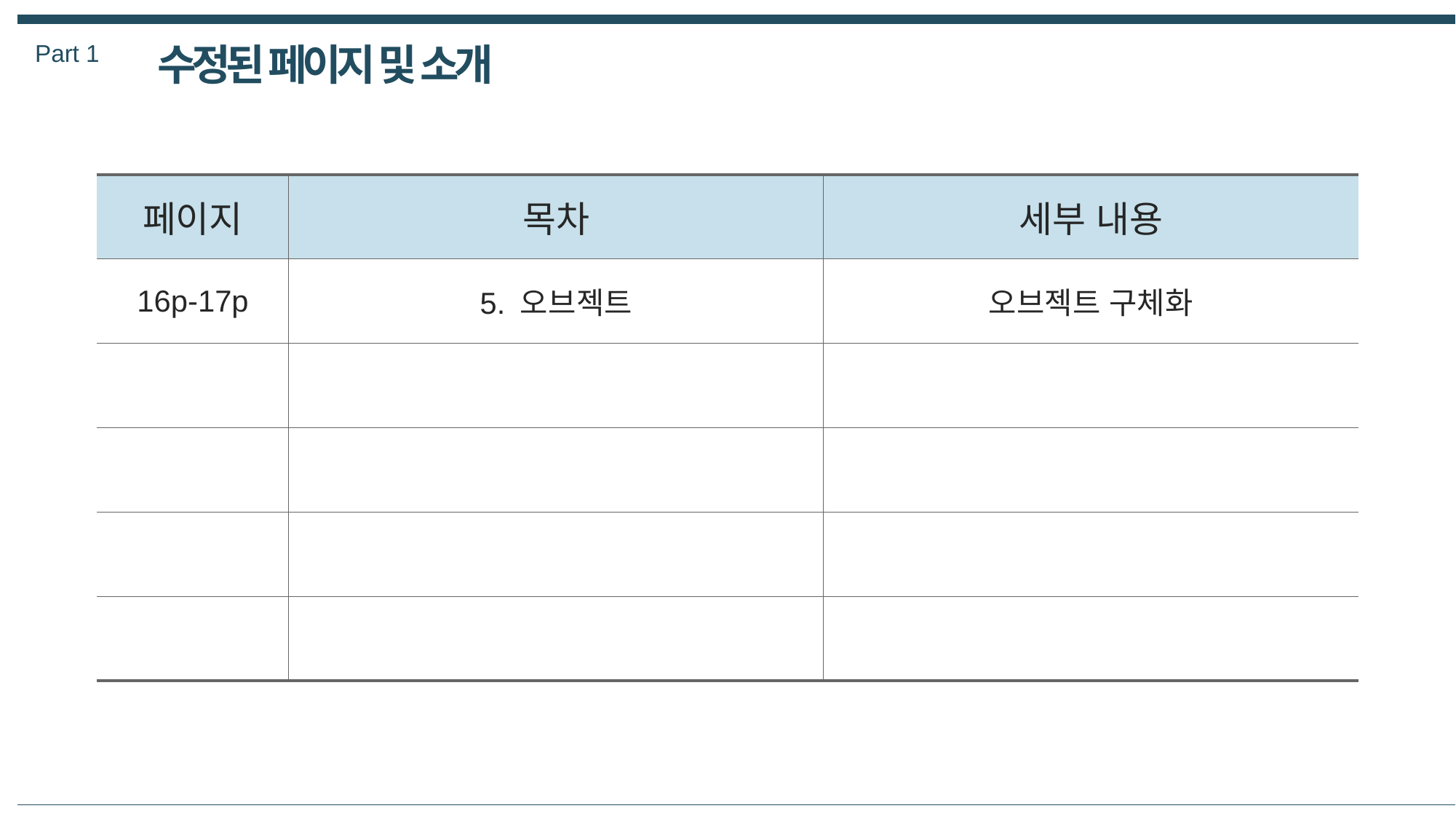

Part 1
수정된 페이지 및 소개
| 페이지 | 목차 | 세부 내용 |
| --- | --- | --- |
| 16p-17p | 5. 오브젝트 | 오브젝트 구체화 |
|  |  |  |
|  |  |  |
|  |  |  |
|  |  |  |